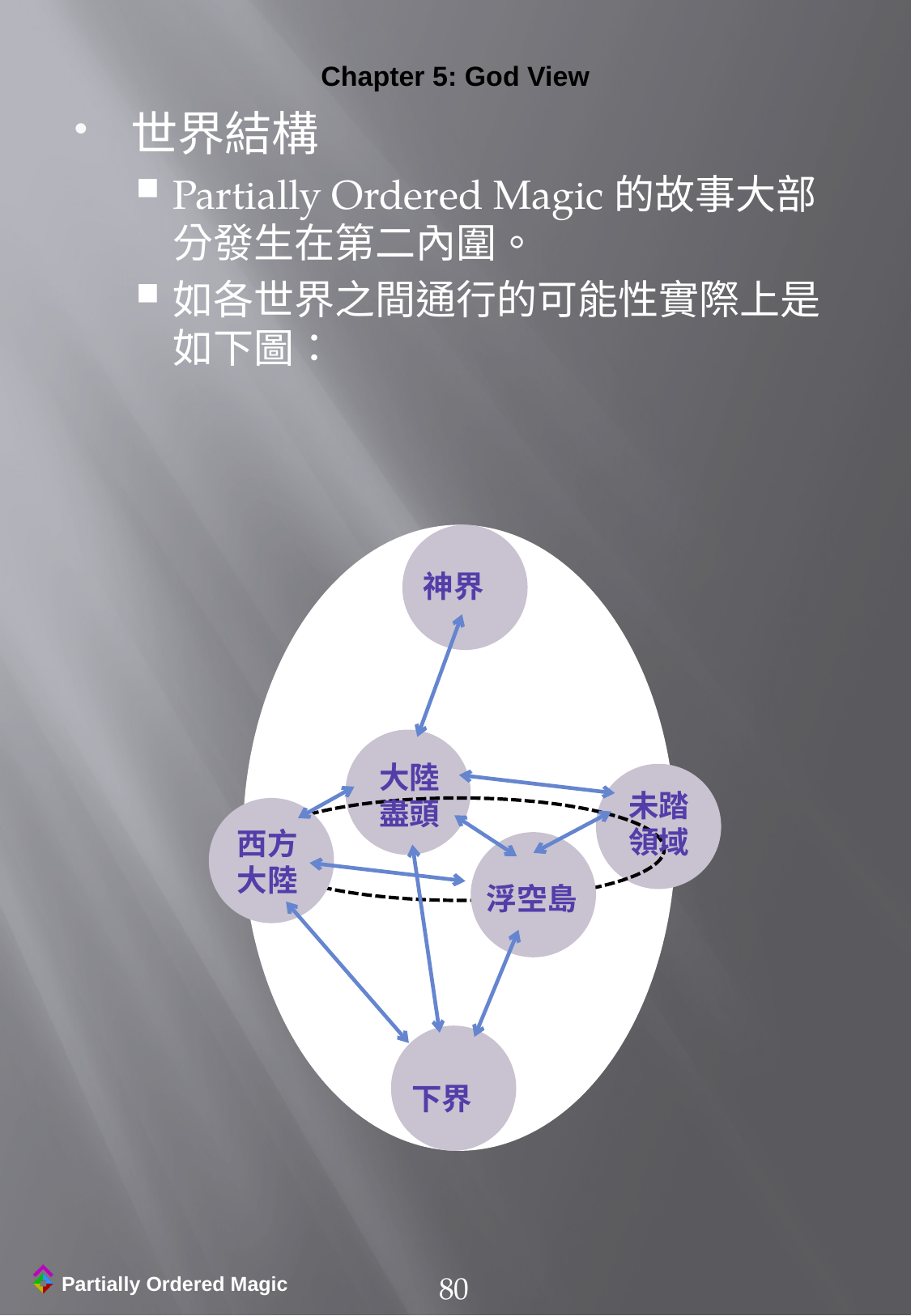

# Chapter 5: God View
世界結構
Partially Ordered Magic的故事大部分發生在第二內圍。
如各世界之間通行的可能性實際上是如下圖：

神界

大陸盡頭

未踏領域

西方
大陸

浮空島

下界